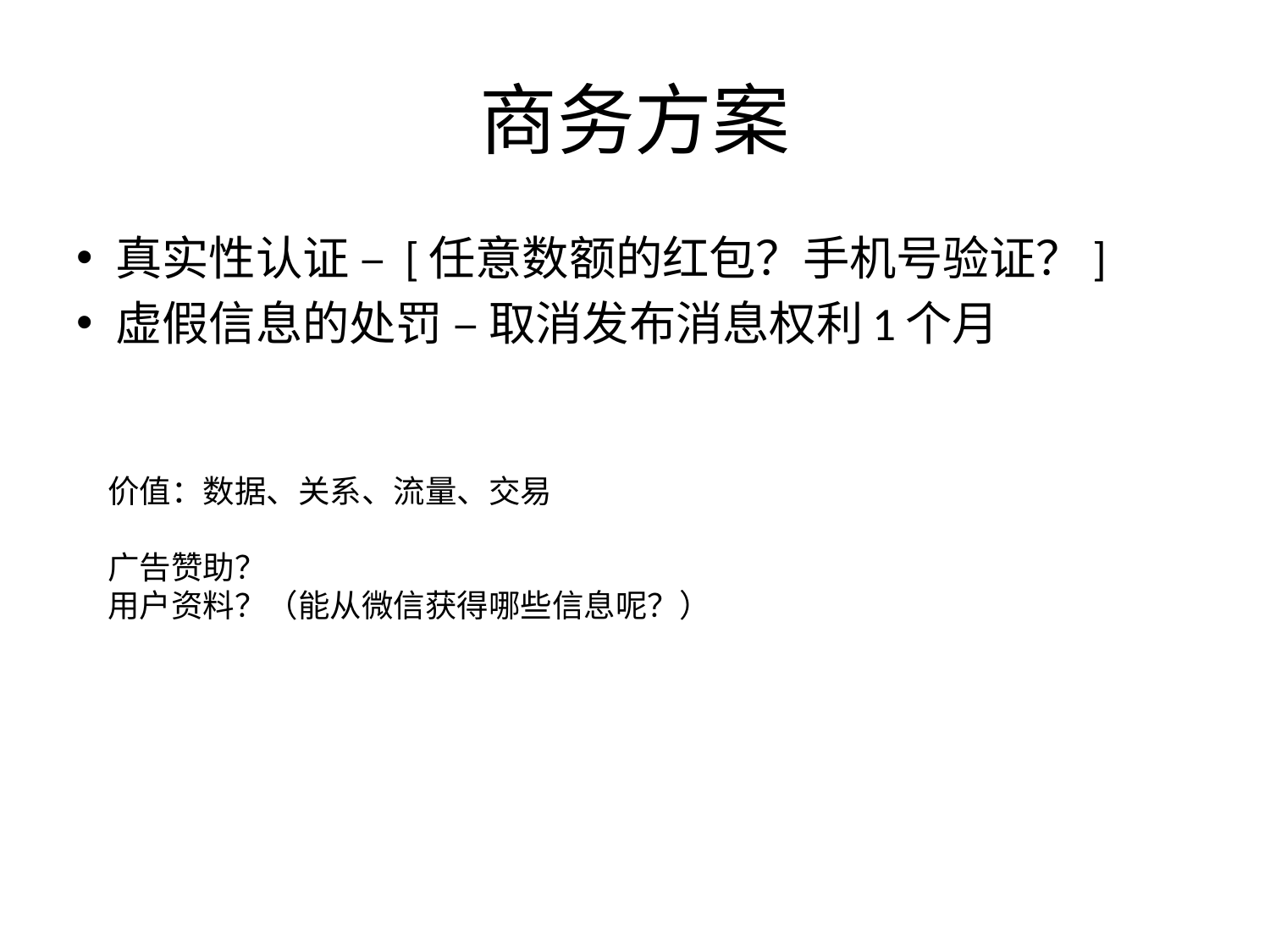

# 商务方案
真实性认证 – [任意数额的红包？手机号验证？]
虚假信息的处罚 – 取消发布消息权利1个月
价值：数据、关系、流量、交易

广告赞助？
用户资料？（能从微信获得哪些信息呢？）